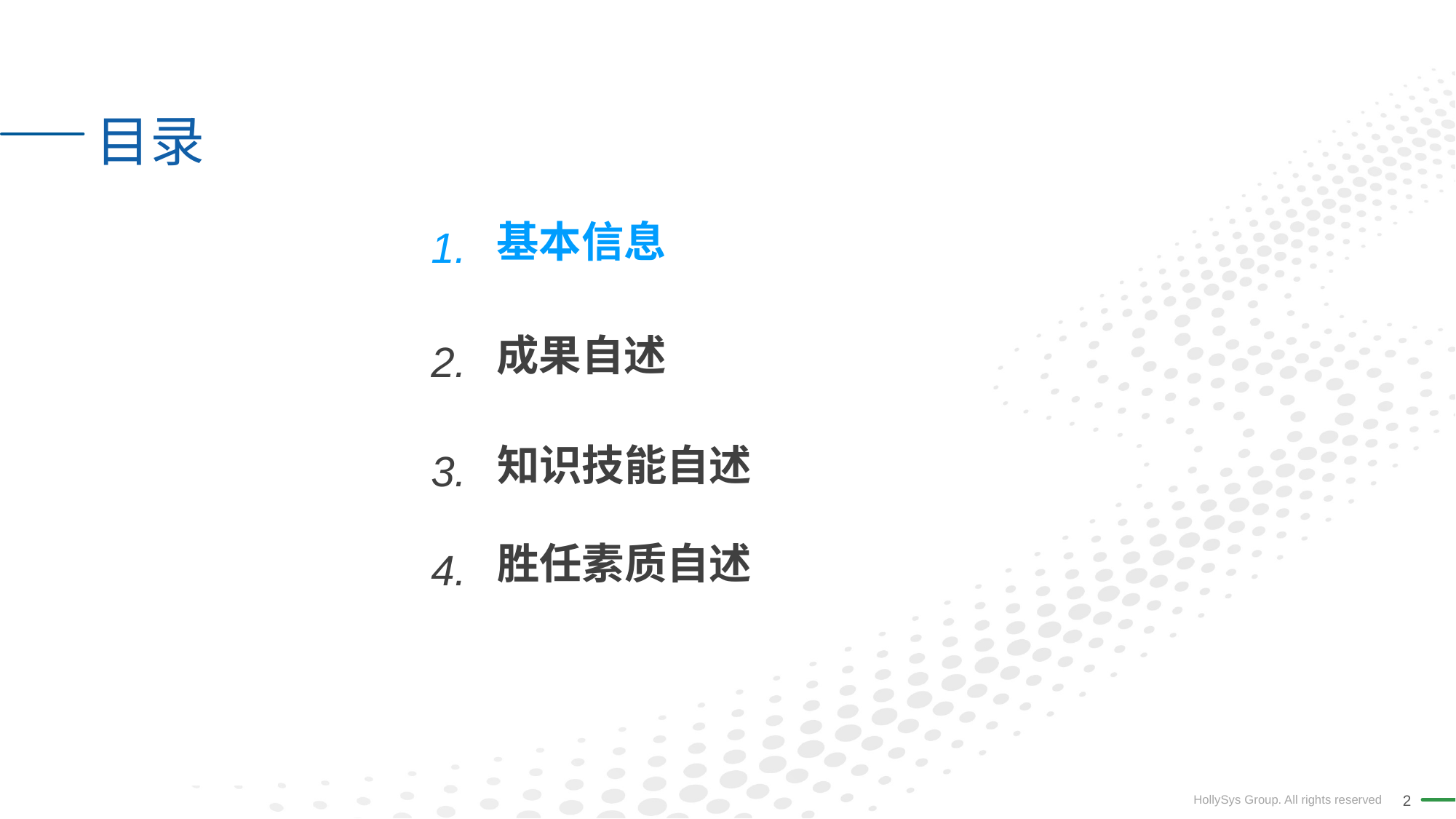

# 目录
1.
基本信息
2.
成果自述
3.
知识技能自述
4.
胜任素质自述